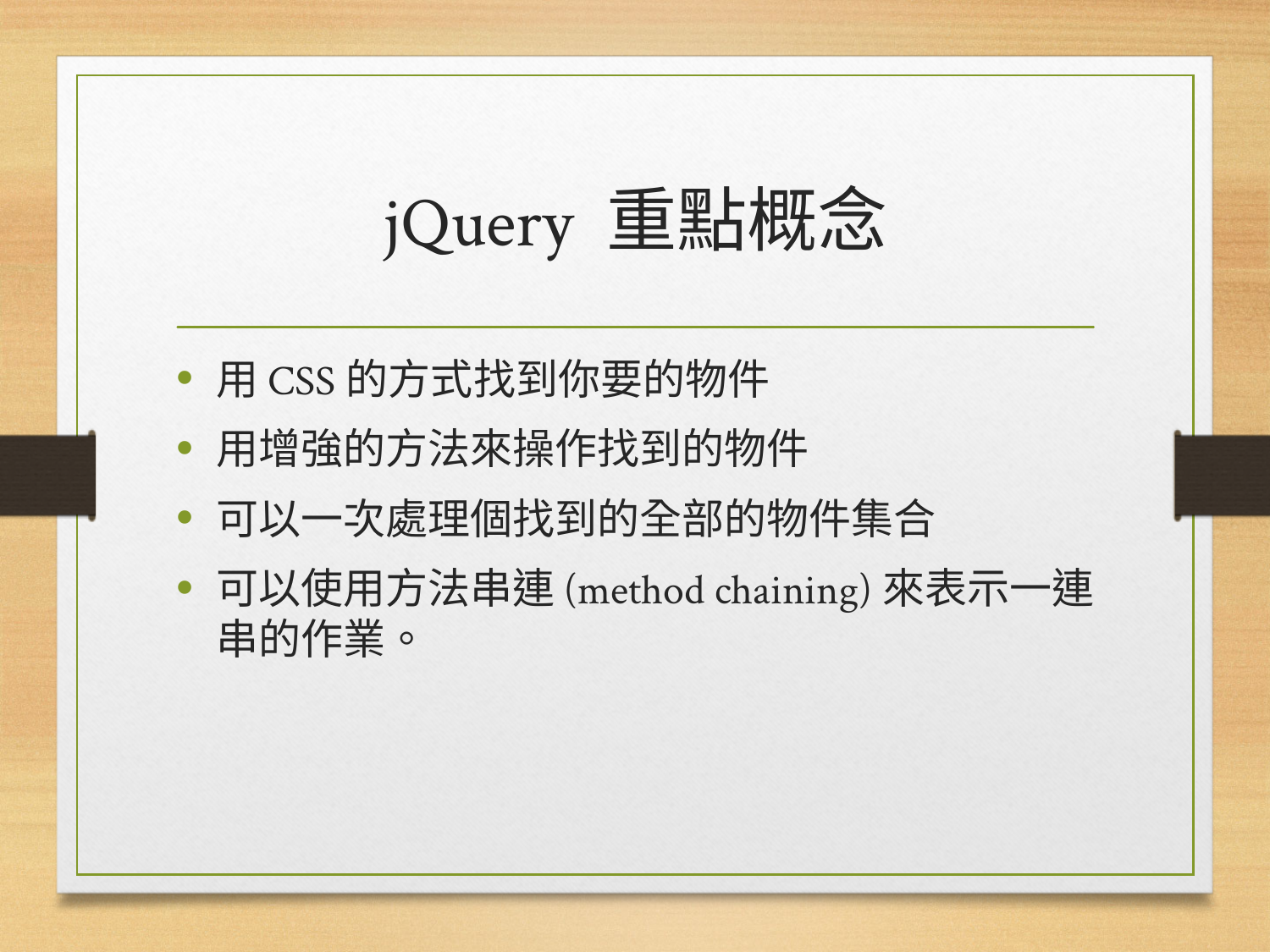

# jQuery 重點概念
用CSS的方式找到你要的物件
用增強的方法來操作找到的物件
可以一次處理個找到的全部的物件集合
可以使用方法串連(method chaining)來表示一連串的作業。